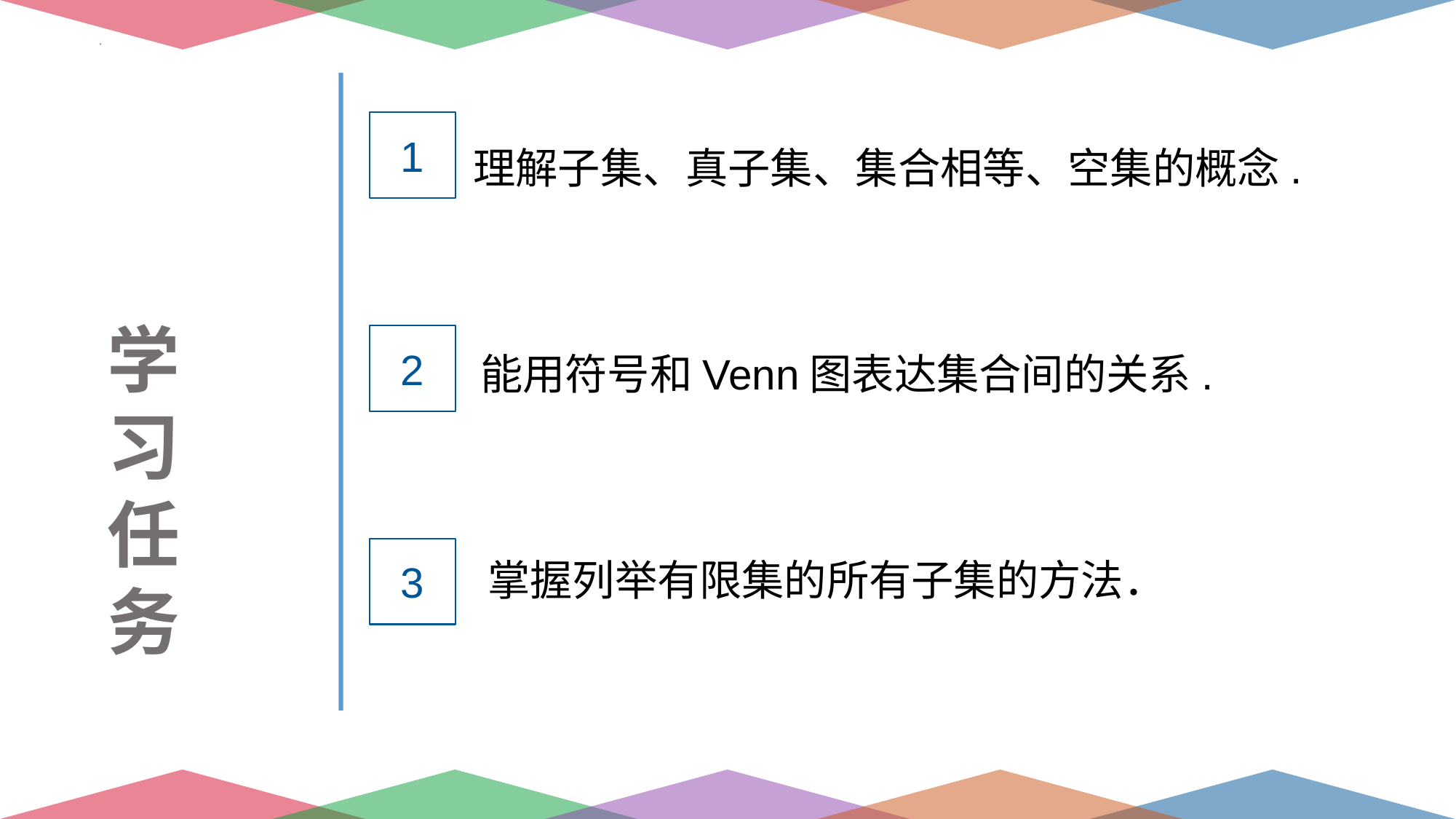

理解子集、真子集、集合相等、空集的概念.
1

学习任务
能用符号和Venn图表达集合间的关系.
2
掌握列举有限集的所有子集的方法．
3